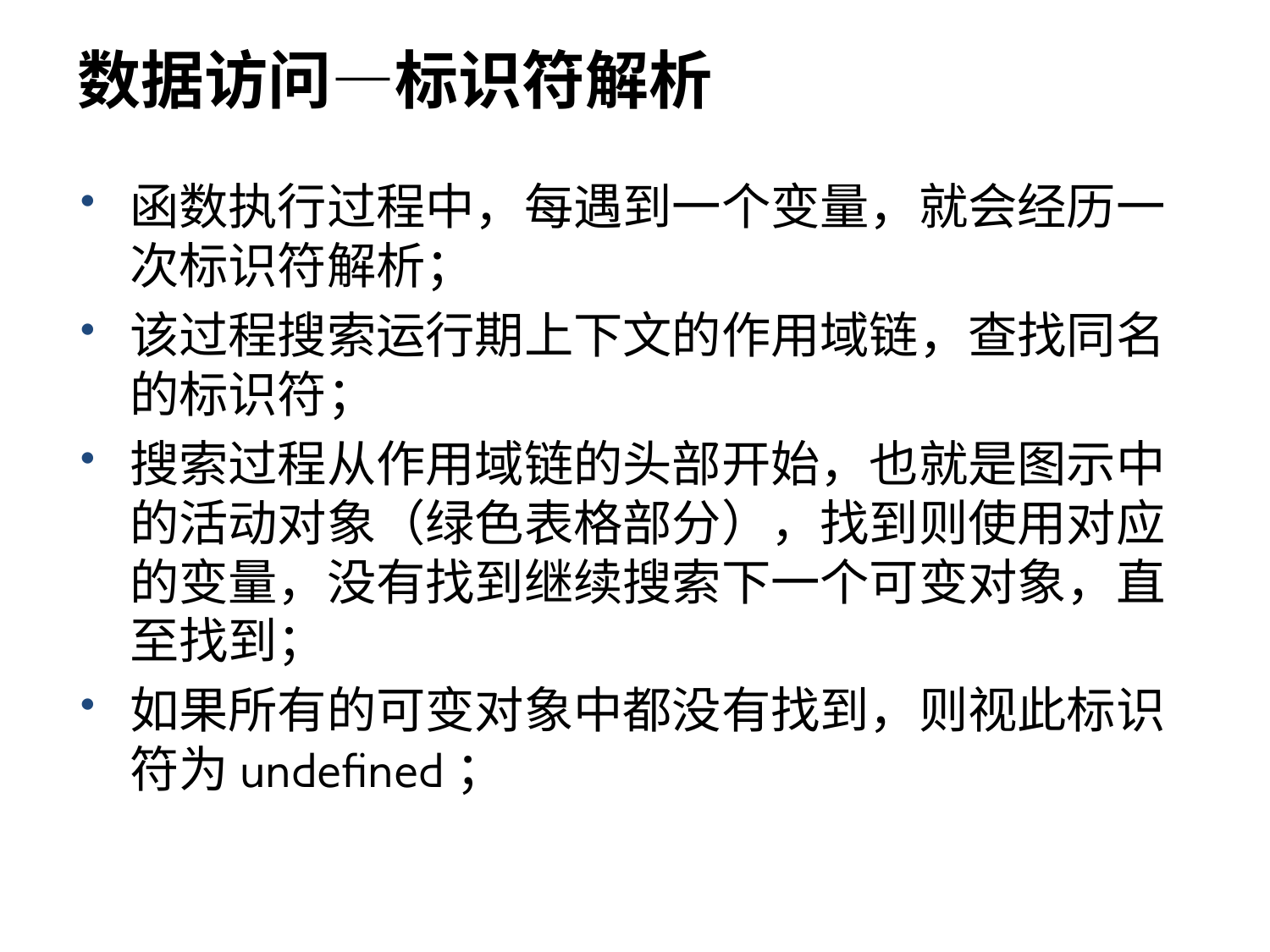

# 数据访问—标识符解析
函数执行过程中，每遇到一个变量，就会经历一次标识符解析；
该过程搜索运行期上下文的作用域链，查找同名的标识符；
搜索过程从作用域链的头部开始，也就是图示中的活动对象（绿色表格部分），找到则使用对应的变量，没有找到继续搜索下一个可变对象，直至找到；
如果所有的可变对象中都没有找到，则视此标识符为undefined；

18